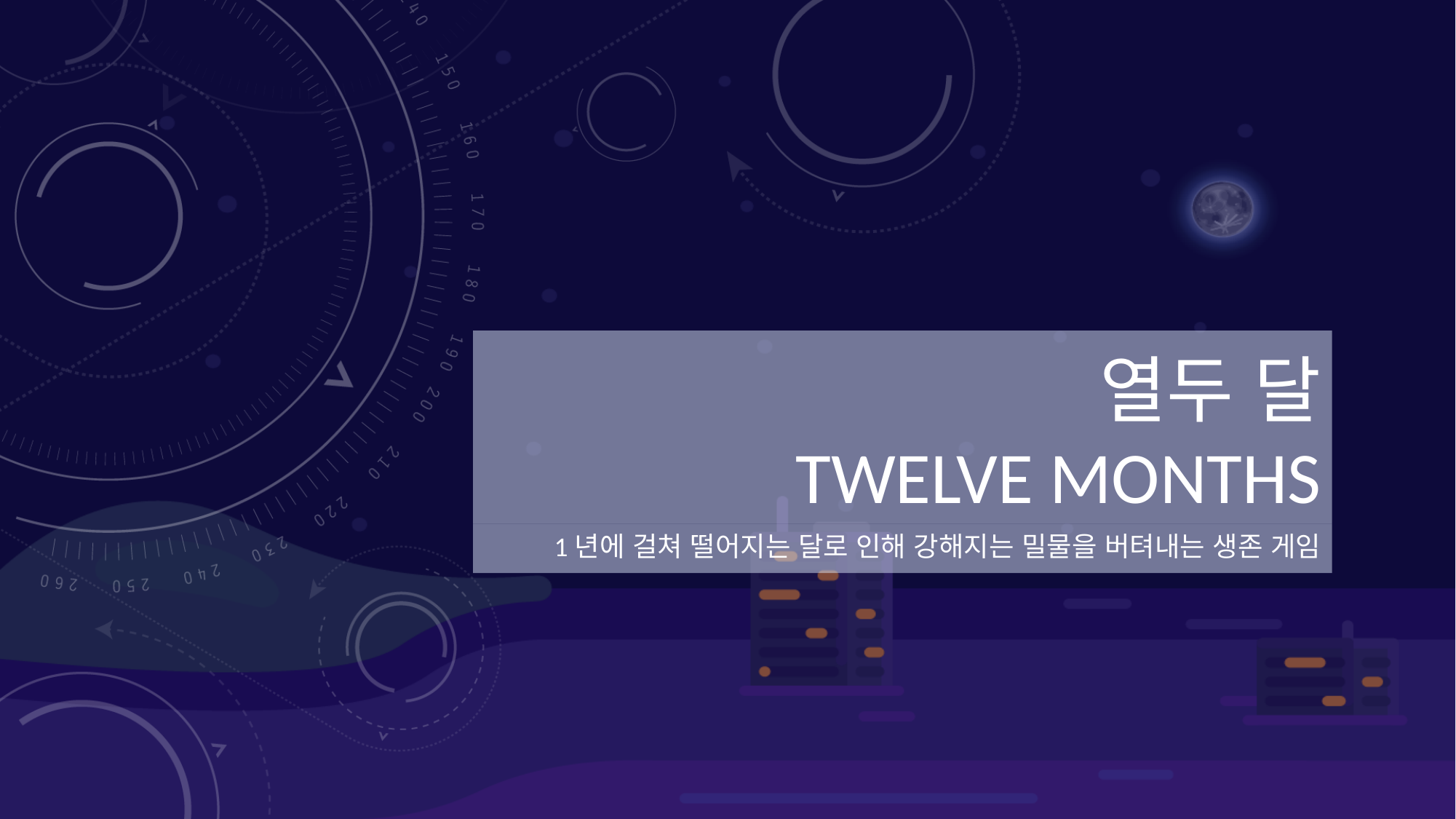

# 열두 달 Twelve Months
1년에 걸쳐 떨어지는 달로 인해 강해지는 밀물을 버텨내는 생존 게임